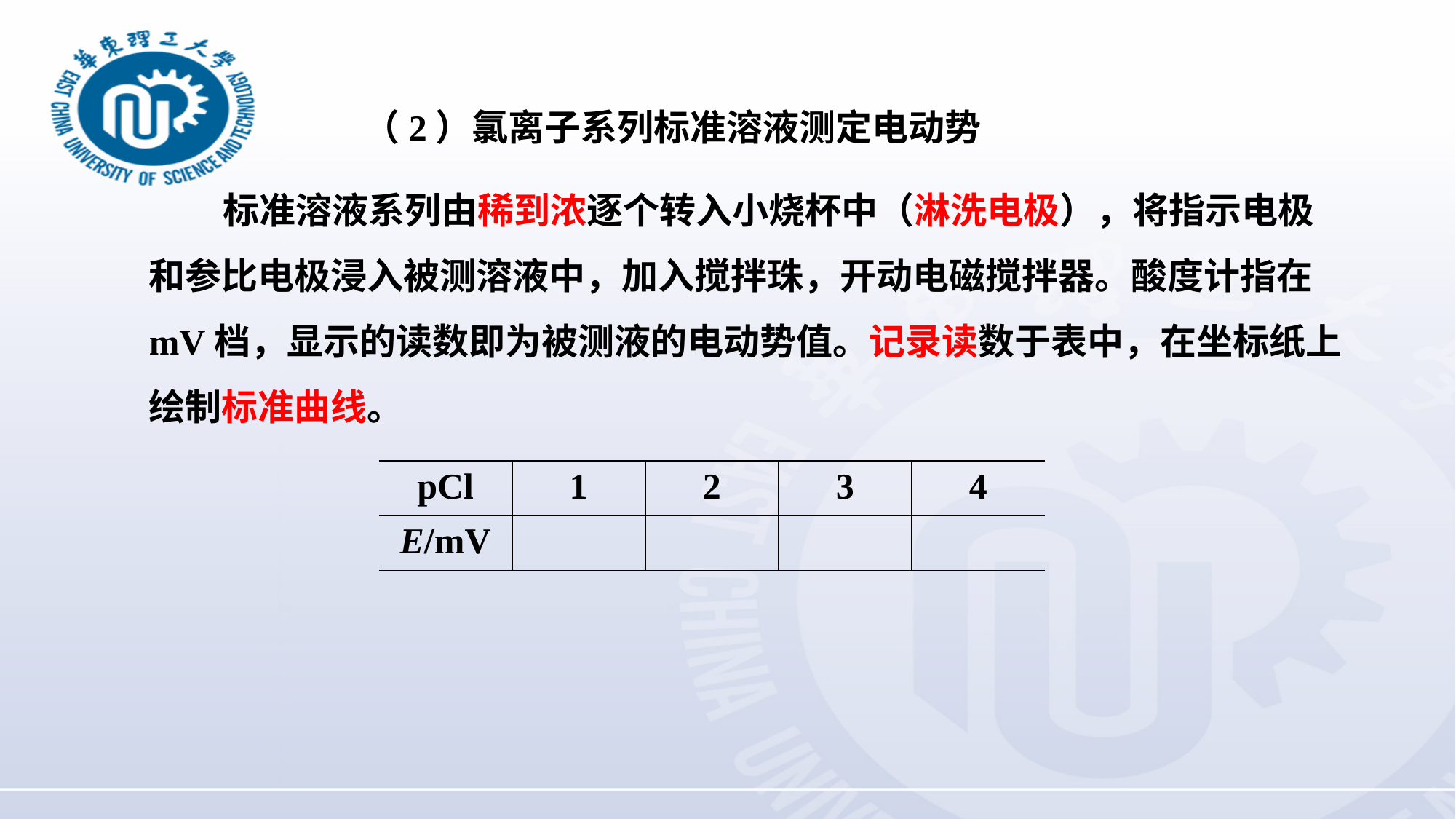

（2）氯离子系列标准溶液测定电动势
        标准溶液系列由稀到浓逐个转入小烧杯中（淋洗电极），将指示电极和参比电极浸入被测溶液中，加入搅拌珠，开动电磁搅拌器。酸度计指在mV档，显示的读数即为被测液的电动势值。记录读数于表中，在坐标纸上绘制标准曲线。
| pCl | 1 | 2 | 3 | 4 |
| --- | --- | --- | --- | --- |
| E/mV |  |  |  |  |